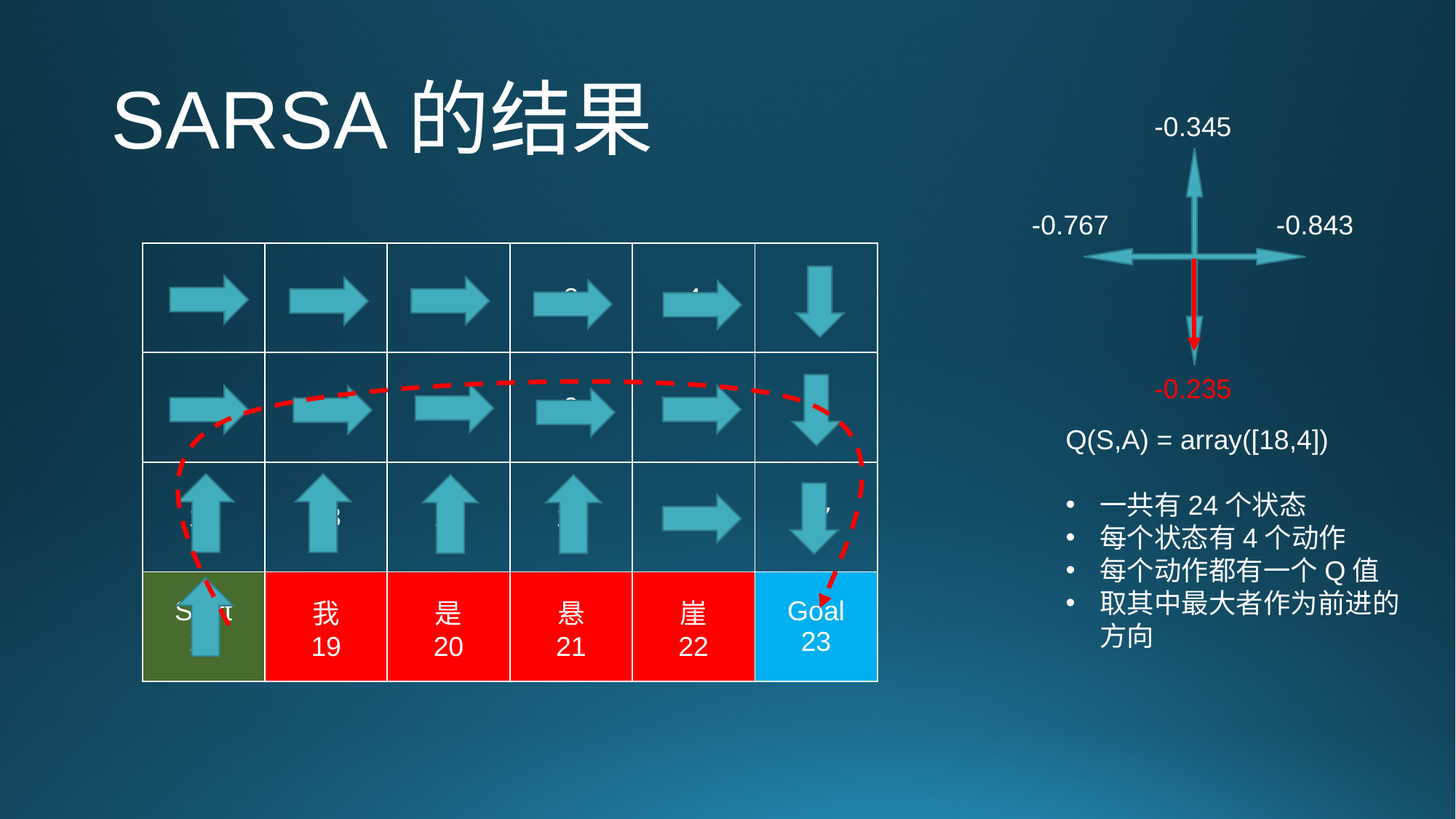

# SARSA的结果
-0.345

-0.767                      -0.843

-0.235

| 0 | 1 | 2 | 3 | 4 | 5 |
| --- | --- | --- | --- | --- | --- |
| 6 | 7 | 8 | 9 | 10 | 11 |
| 12 | 13 | 14 | 15 | 16 | 17 |
| Start 18 | 我 19 | 是 20 | 悬 21 | 崖 22 | Goal 23 |

Q(S,A) = array([18,4])

一共有24个状态
每个状态有4个动作
每个动作都有一个Q值
取其中最大者作为前进的方向